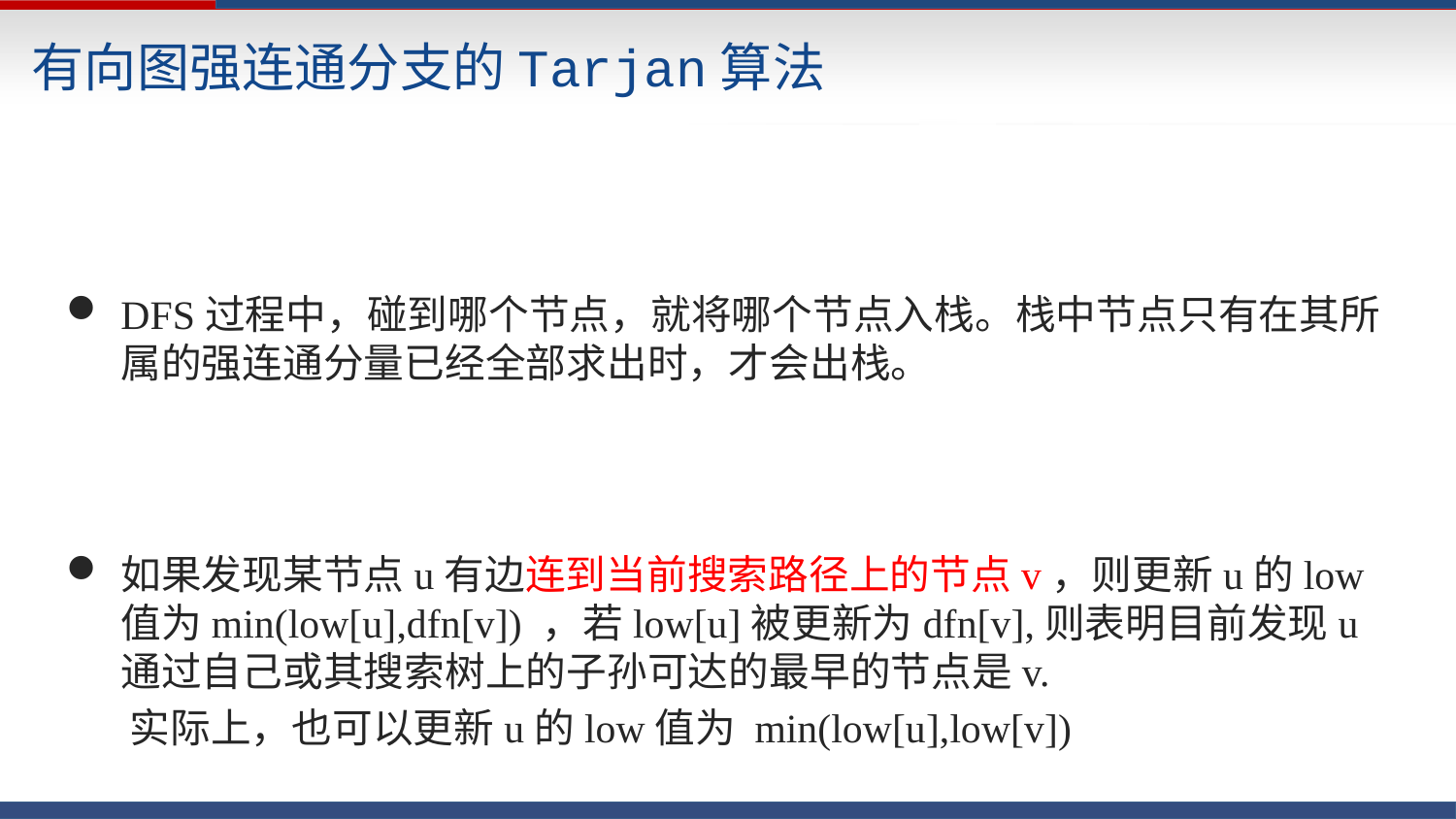

# 有向图强连通分支的Tarjan算法

DFS过程中，碰到哪个节点，就将哪个节点入栈。栈中节点只有在其所属的强连通分量已经全部求出时，才会出栈。

如果发现某节点u有边连到当前搜索路径上的节点v，则更新u的low 值为min(low[u],dfn[v]) ，若low[u]被更新为dfn[v],则表明目前发现u通过自己或其搜索树上的子孙可达的最早的节点是v.
      实际上，也可以更新u的low值为 min(low[u],low[v])